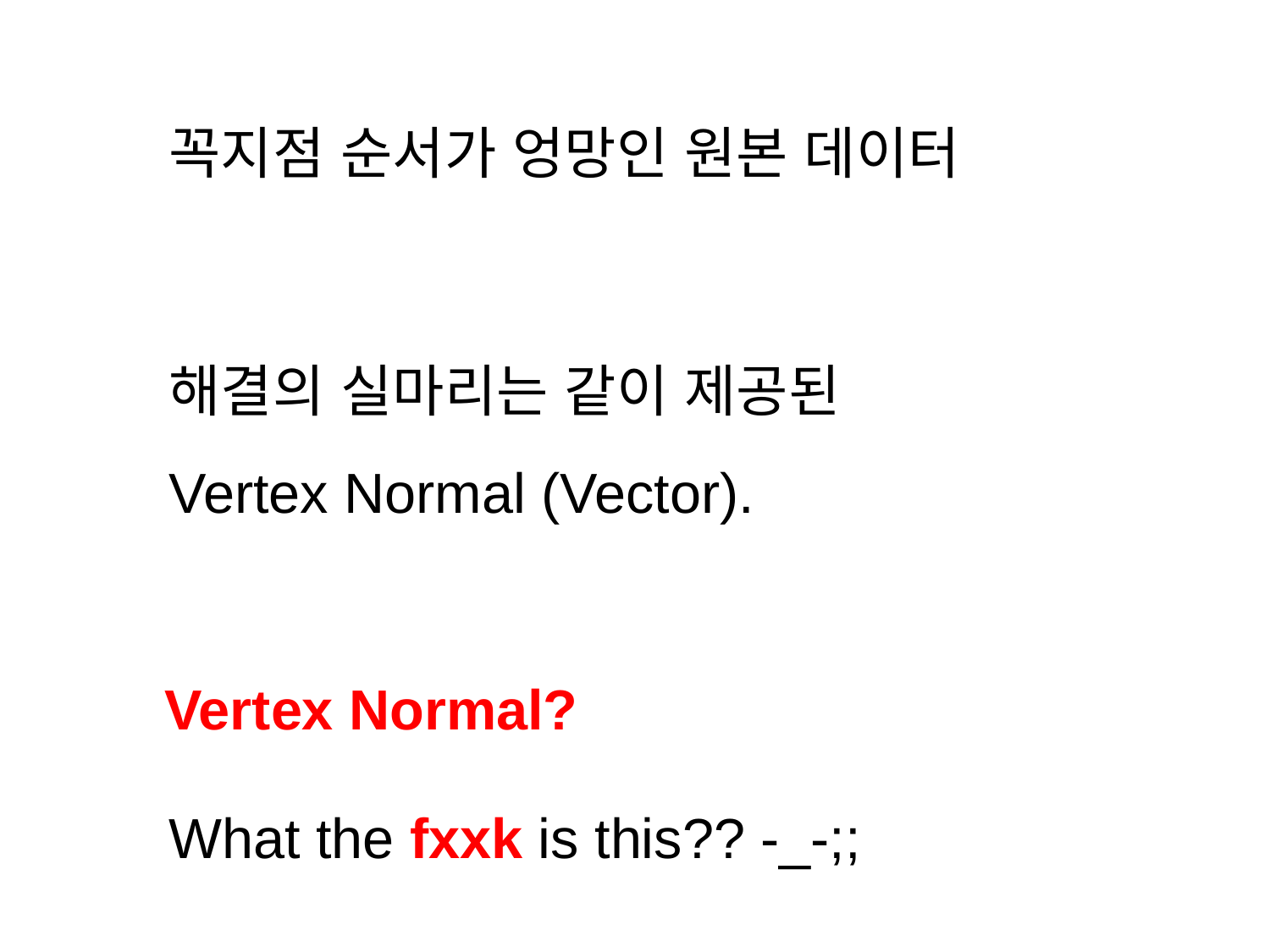

꼭지점 순서가 엉망인 원본 데이터
해결의 실마리는 같이 제공된
Vertex Normal (Vector).
Vertex Normal?
What the fxxk is this?? -_-;;